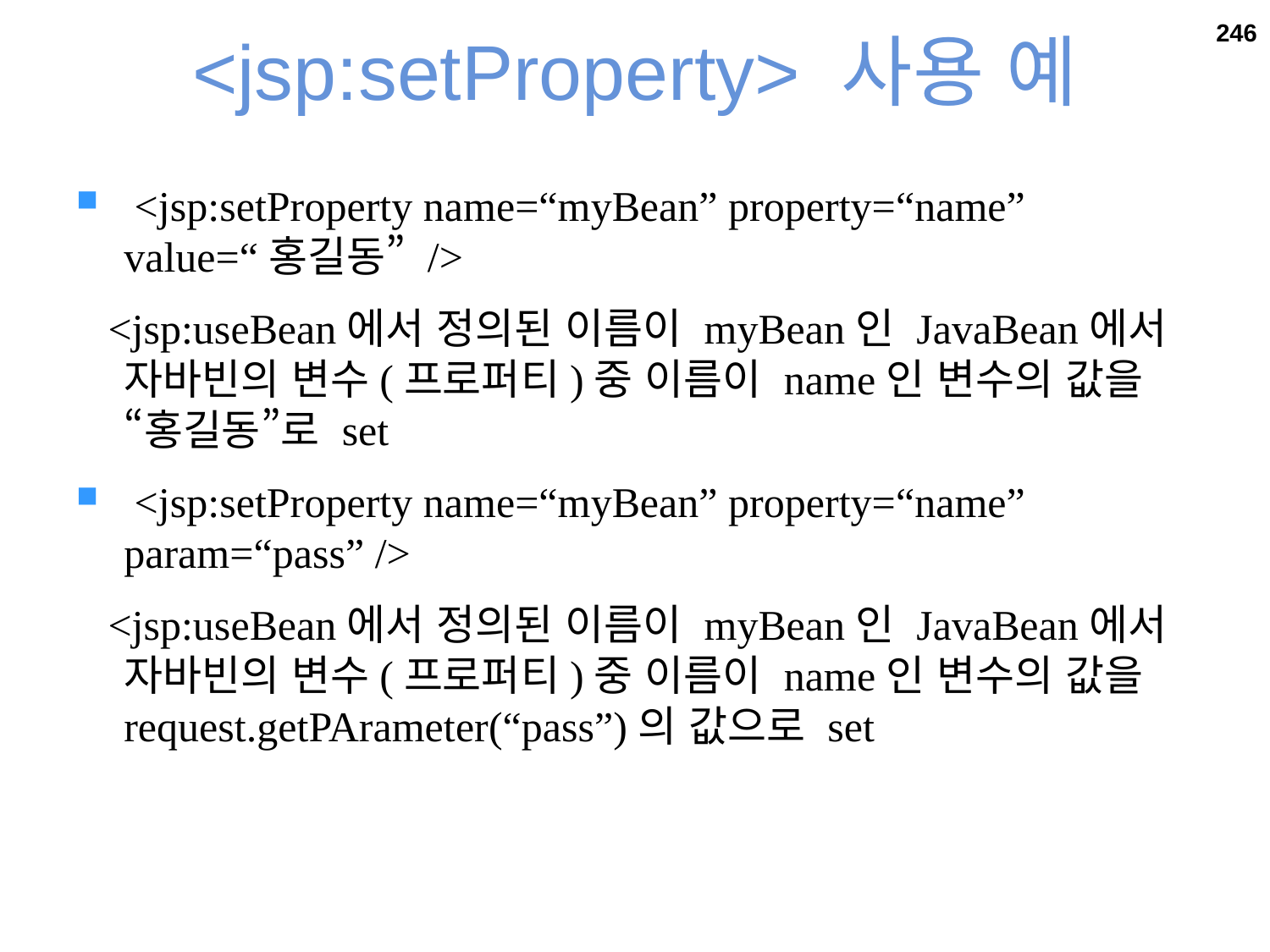

246
# <jsp:setProperty> 사용 예
 <jsp:setProperty name=“myBean” property=“name” value=“홍길동” />
   <jsp:useBean에서 정의된 이름이 myBean인 JavaBean에서 자바빈의 변수(프로퍼티)중 이름이 name인 변수의 값을 “홍길동”로 set
 <jsp:setProperty name=“myBean” property=“name” param=“pass” />
   <jsp:useBean에서 정의된 이름이 myBean인 JavaBean에서 자바빈의 변수(프로퍼티)중 이름이 name인 변수의 값을 request.getPArameter(“pass”)의 값으로 set